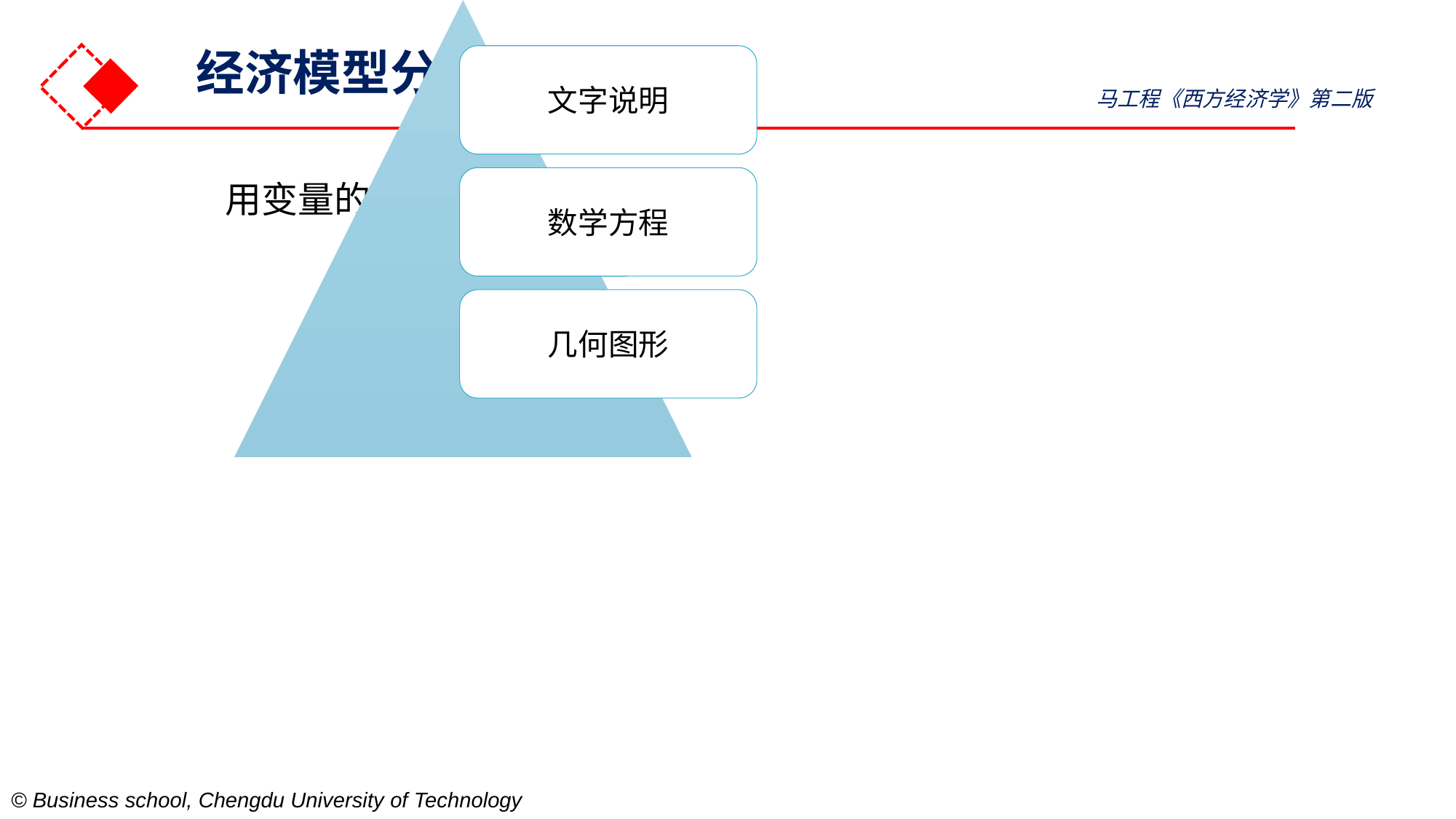

经济模型分析

马工程《西方经济学》第二版

用变量的函数关系表示经济理论
文字说明
数学方程
几何图形